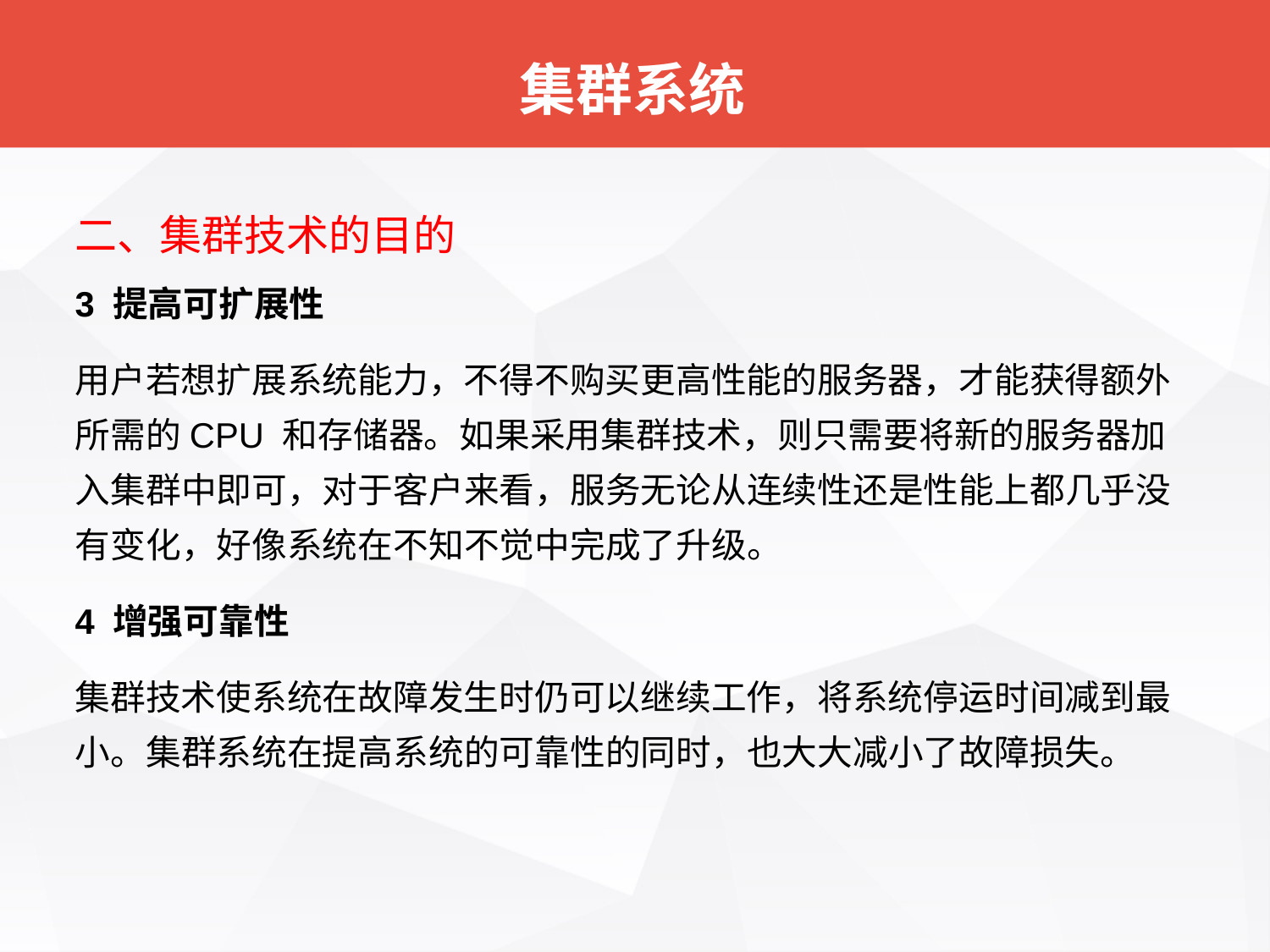

# 集群系统

3 提高可扩展性
用户若想扩展系统能力，不得不购买更高性能的服务器，才能获得额外所需的CPU 和存储器。如果采用集群技术，则只需要将新的服务器加入集群中即可，对于客户来看，服务无论从连续性还是性能上都几乎没有变化，好像系统在不知不觉中完成了升级。
4 增强可靠性
集群技术使系统在故障发生时仍可以继续工作，将系统停运时间减到最小。集群系统在提高系统的可靠性的同时，也大大减小了故障损失。

二、集群技术的目的